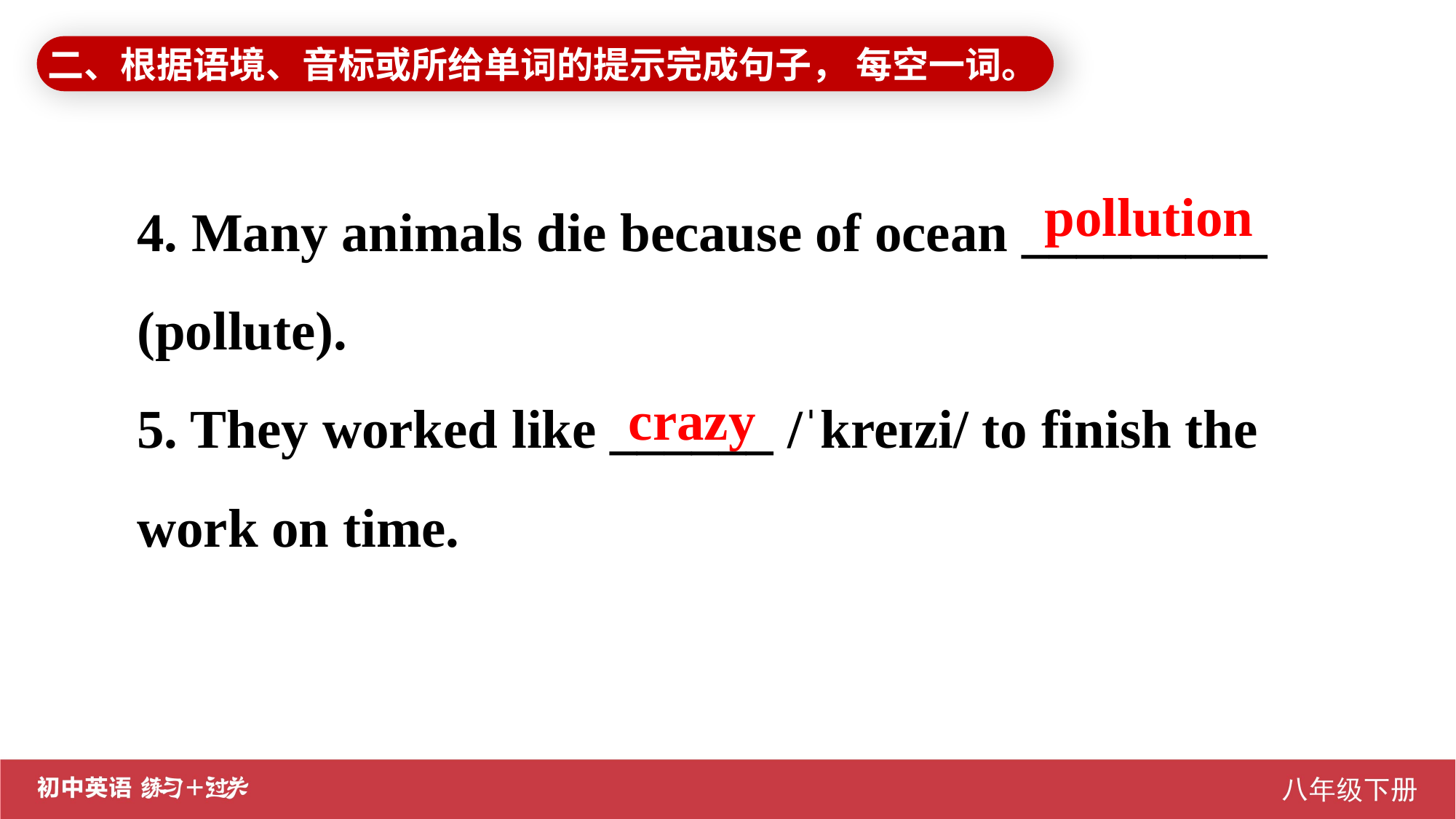

二、根据语境、音标或所给单词的提示完成句子， 每空一词。
4. Many animals die because of ocean _________ (pollute).
5. They worked like ______ /ˈkreɪzi/ to finish the work on time.
pollution
crazy